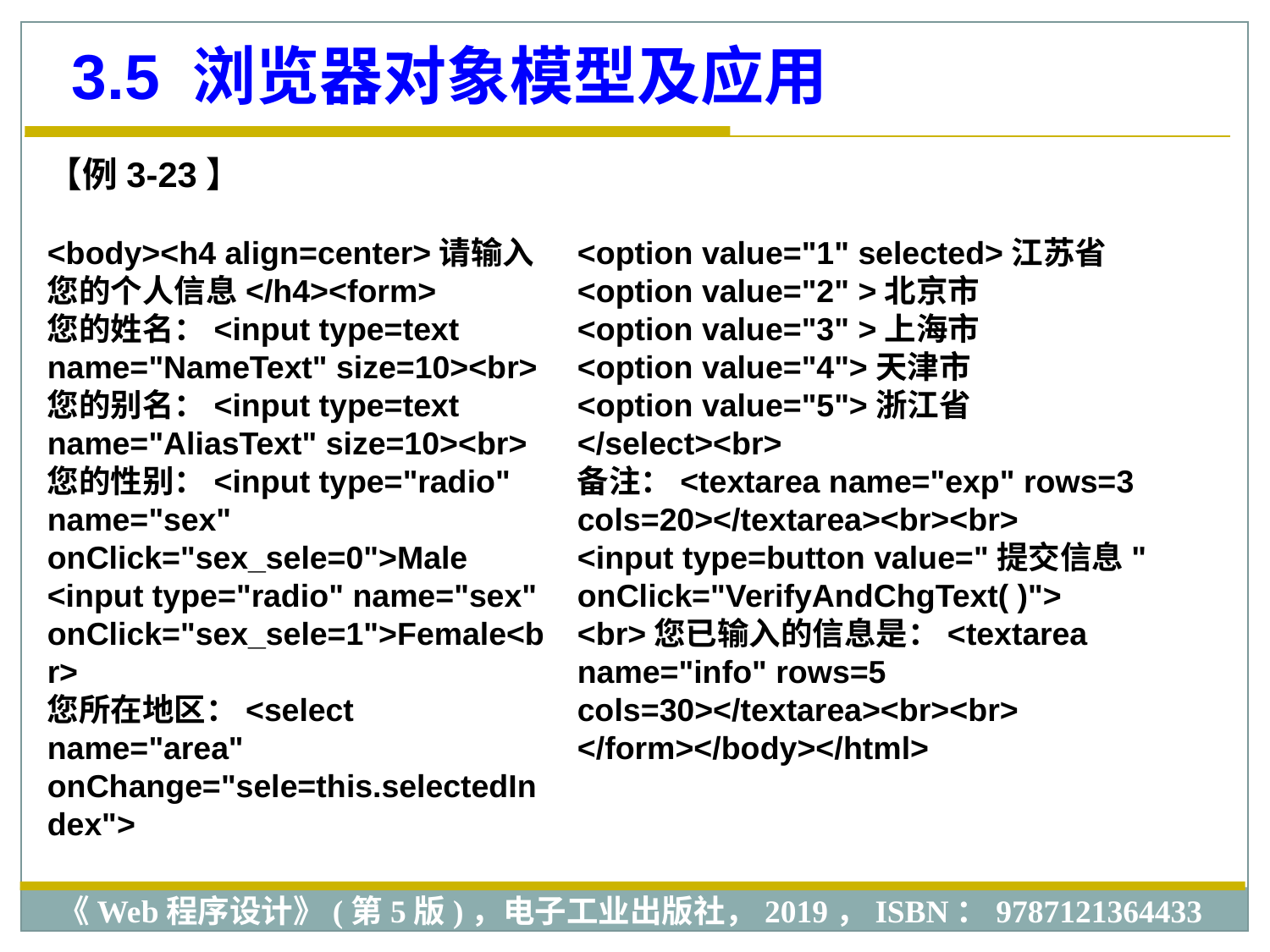

3.5 浏览器对象模型及应用
【例3-23】
<body><h4 align=center>请输入您的个人信息</h4><form>
您的姓名：<input type=text name="NameText" size=10><br>
您的别名：<input type=text name="AliasText" size=10><br>
您的性别：<input type="radio" name="sex" onClick="sex_sele=0">Male
<input type="radio" name="sex" onClick="sex_sele=1">Female<br>
您所在地区：<select name="area" onChange="sele=this.selectedIndex">
<option value="1" selected>江苏省
<option value="2" >北京市
<option value="3" >上海市
<option value="4">天津市
<option value="5">浙江省
</select><br>
备注：<textarea name="exp" rows=3 cols=20></textarea><br><br>
<input type=button value="提交信息" onClick="VerifyAndChgText( )">
<br>您已输入的信息是：<textarea name="info" rows=5 cols=30></textarea><br><br>
</form></body></html>